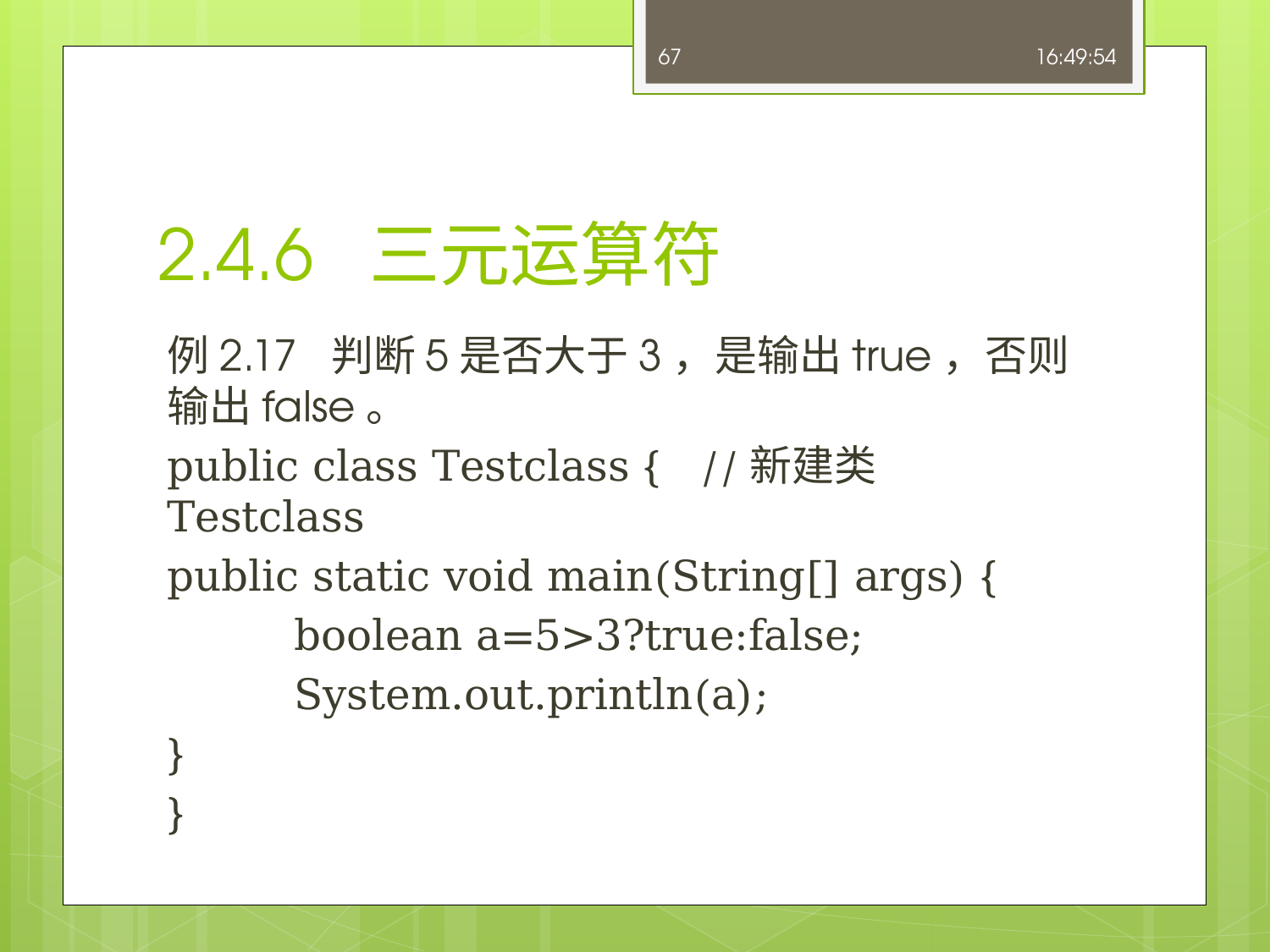

67
16:49:54
# 2.4.6  三元运算符
例2.17  判断5是否大于3，是输出true，否则输出false。
public class Testclass {   //新建类Testclass
public static void main(String[] args) {
	boolean a=5>3?true:false;
	System.out.println(a);
}
}